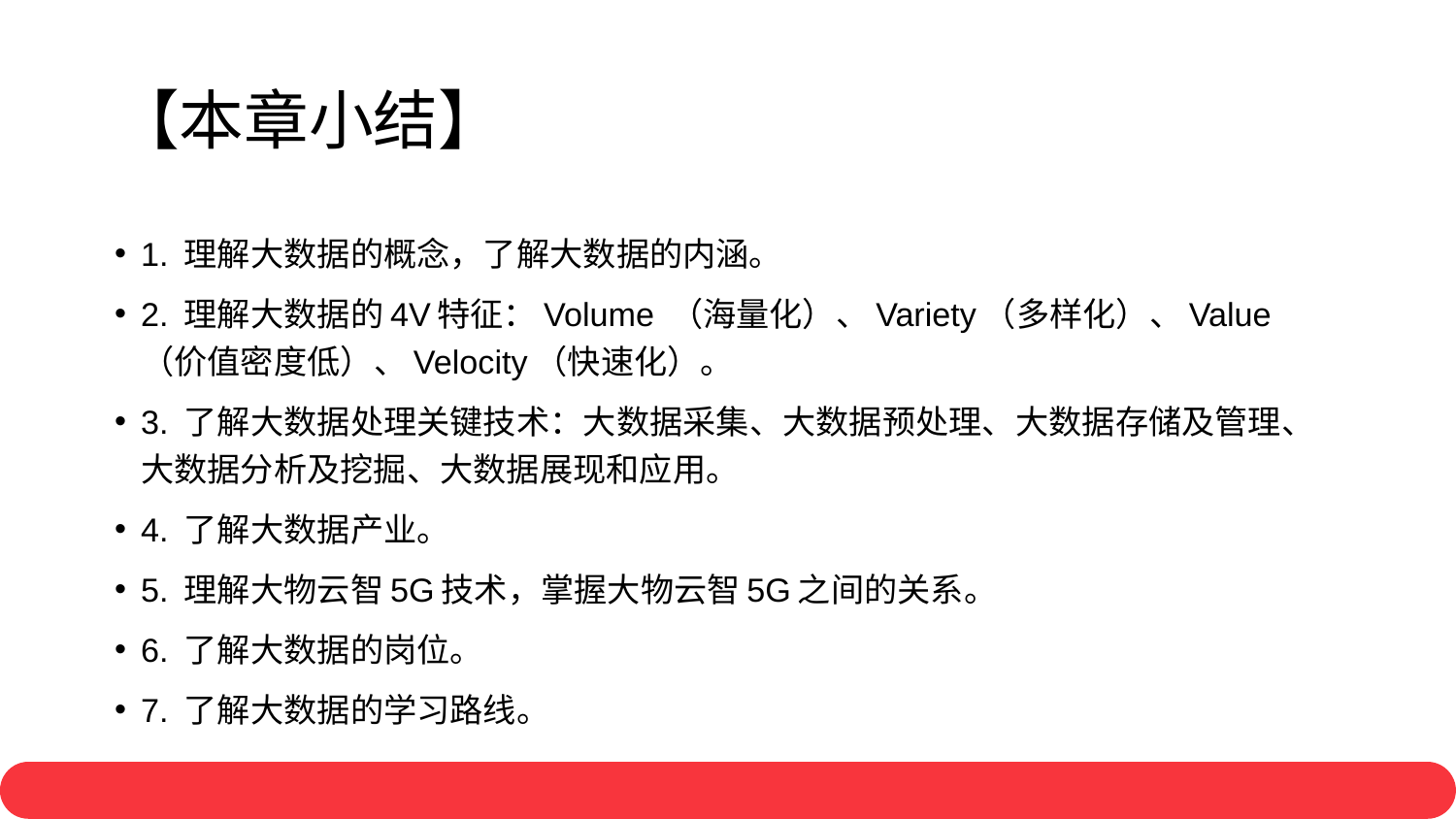

# 【本章小结】
1. 理解大数据的概念，了解大数据的内涵。
2. 理解大数据的4V特征：Volume （海量化）、Variety（多样化）、Value（价值密度低）、Velocity（快速化）。
3. 了解大数据处理关键技术：大数据采集、大数据预处理、大数据存储及管理、大数据分析及挖掘、大数据展现和应用。
4. 了解大数据产业。
5. 理解大物云智5G技术，掌握大物云智5G之间的关系。
6. 了解大数据的岗位。
7. 了解大数据的学习路线。